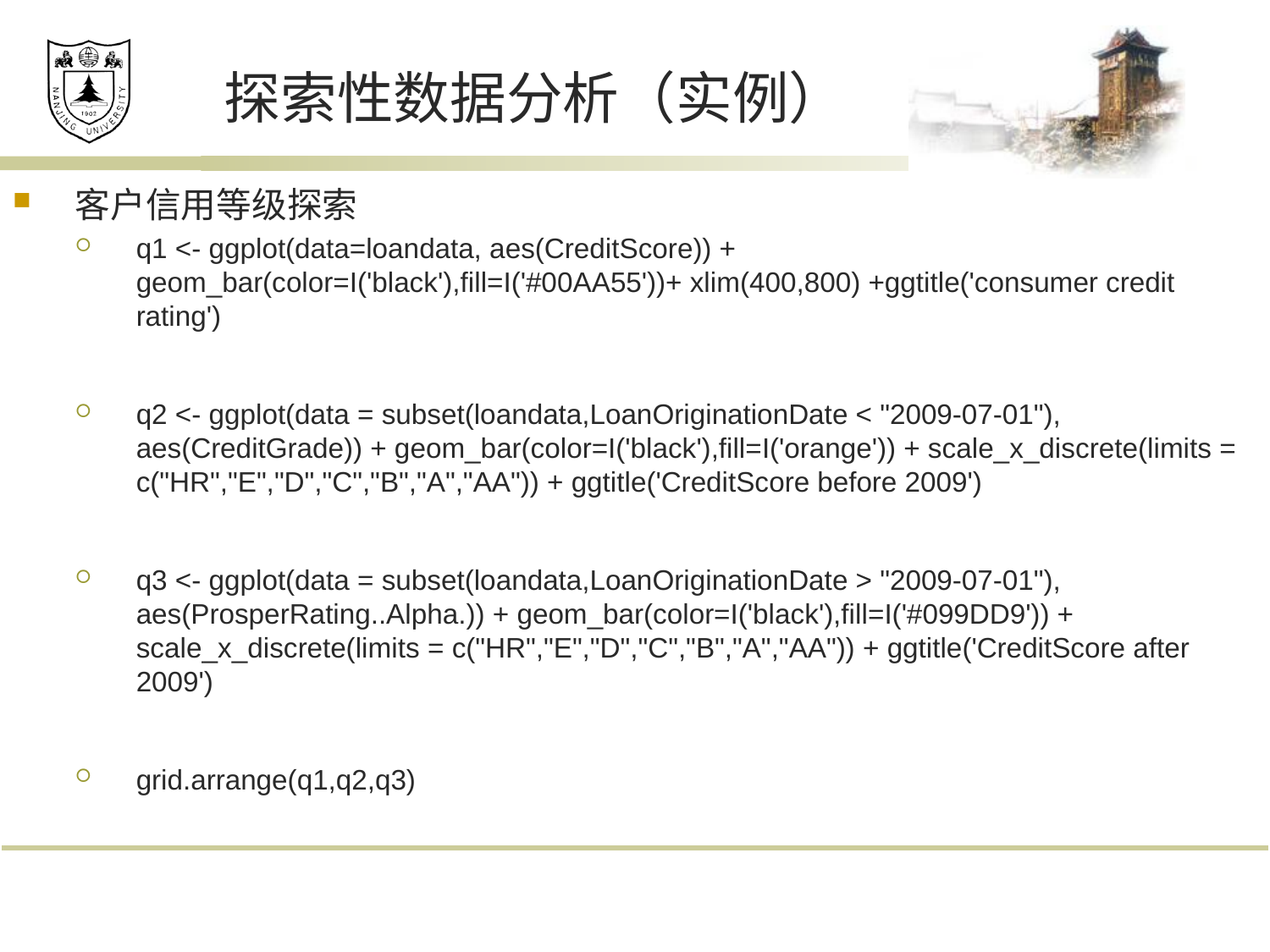

# 探索性数据分析（实例）
客户信用等级探索
q1 <- ggplot(data=loandata, aes(CreditScore)) + geom_bar(color=I('black'),fill=I('#00AA55'))+ xlim(400,800) +ggtitle('consumer credit rating')

q2 <- ggplot(data = subset(loandata,LoanOriginationDate < "2009-07-01"), aes(CreditGrade)) + geom_bar(color=I('black'),fill=I('orange')) + scale_x_discrete(limits = c("HR","E","D","C","B","A","AA")) + ggtitle('CreditScore before 2009')

q3 <- ggplot(data = subset(loandata,LoanOriginationDate > "2009-07-01"), aes(ProsperRating..Alpha.)) + geom_bar(color=I('black'),fill=I('#099DD9')) + scale_x_discrete(limits = c("HR","E","D","C","B","A","AA")) + ggtitle('CreditScore after 2009')

grid.arrange(q1,q2,q3)